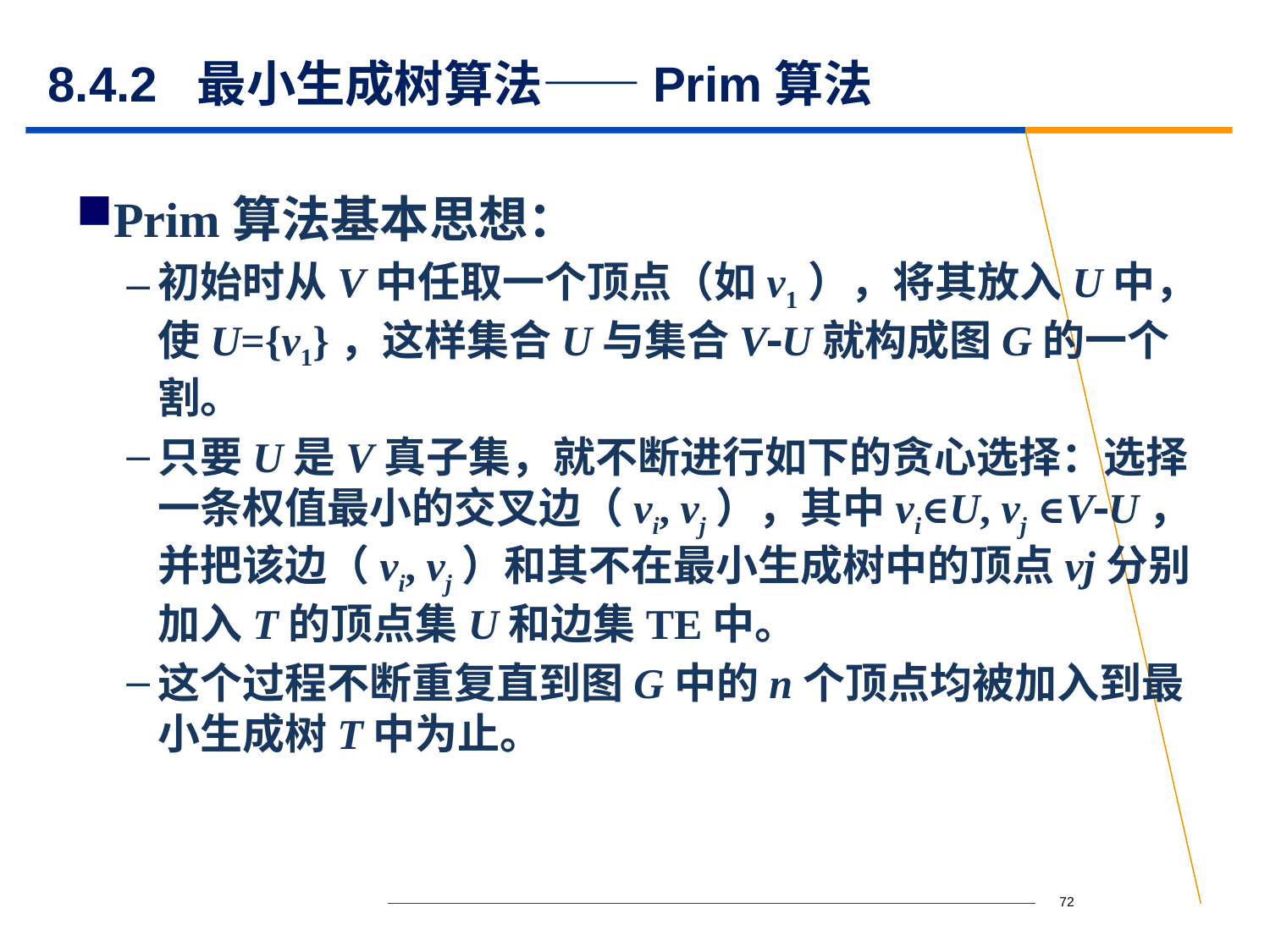

# 8.4.2  最小生成树算法——Prim算法
Prim算法基本思想：
初始时从V中任取一个顶点（如v1），将其放入U中，使U={v1}，这样集合U与集合V−U就构成图G的一个割。
只要U是V真子集，就不断进行如下的贪心选择：选择一条权值最小的交叉边（vi, vj），其中vi∈U, vj ∈V−U，并把该边（vi, vj）和其不在最小生成树中的顶点vj分别加入T的顶点集U和边集TE中。
这个过程不断重复直到图G中的n个顶点均被加入到最小生成树T中为止。